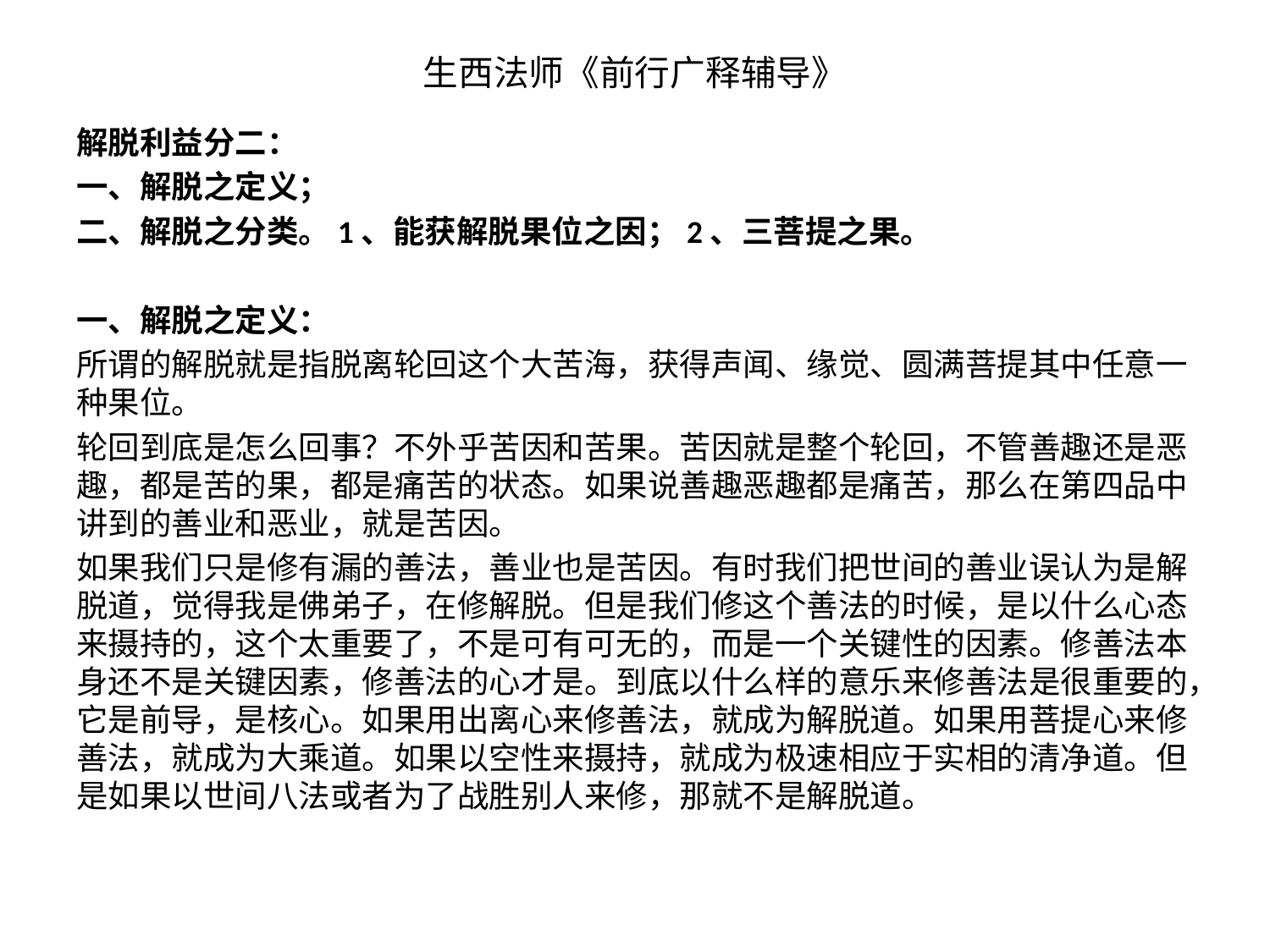

# 生西法师《前行广释辅导》
解脱利益分二：
一、解脱之定义；
二、解脱之分类。1、能获解脱果位之因；2、三菩提之果。

一、解脱之定义：
所谓的解脱就是指脱离轮回这个大苦海，获得声闻、缘觉、圆满菩提其中任意一种果位。
轮回到底是怎么回事？不外乎苦因和苦果。苦因就是整个轮回，不管善趣还是恶趣，都是苦的果，都是痛苦的状态。如果说善趣恶趣都是痛苦，那么在第四品中讲到的善业和恶业，就是苦因。
如果我们只是修有漏的善法，善业也是苦因。有时我们把世间的善业误认为是解脱道，觉得我是佛弟子，在修解脱。但是我们修这个善法的时候，是以什么心态来摄持的，这个太重要了，不是可有可无的，而是一个关键性的因素。修善法本身还不是关键因素，修善法的心才是。到底以什么样的意乐来修善法是很重要的，它是前导，是核心。如果用出离心来修善法，就成为解脱道。如果用菩提心来修善法，就成为大乘道。如果以空性来摄持，就成为极速相应于实相的清净道。但是如果以世间八法或者为了战胜别人来修，那就不是解脱道。